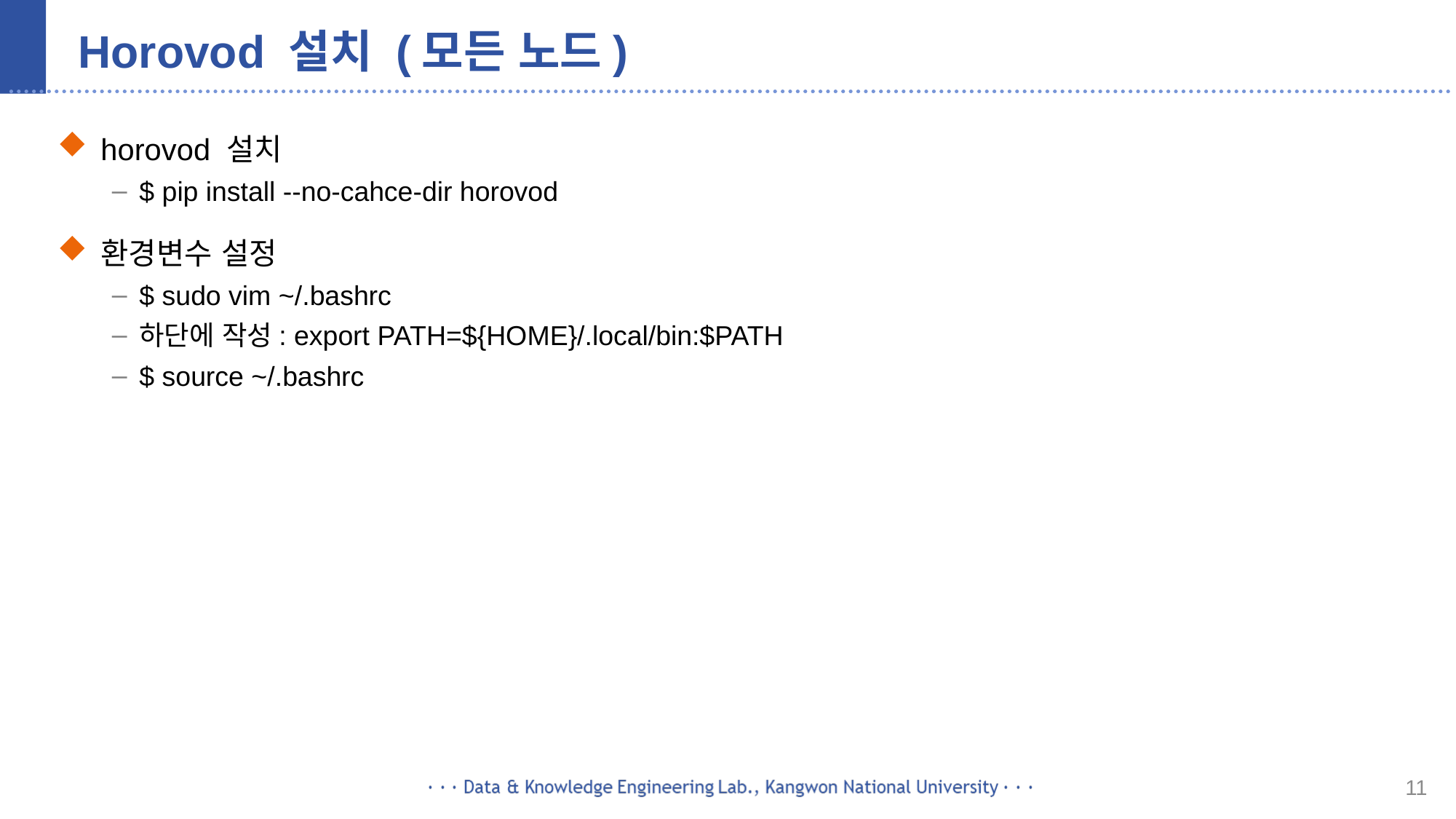

# Horovod 설치 (모든 노드)
horovod 설치
$ pip install --no-cahce-dir horovod
환경변수 설정
$ sudo vim ~/.bashrc
하단에 작성: export PATH=${HOME}/.local/bin:$PATH
$ source ~/.bashrc
11